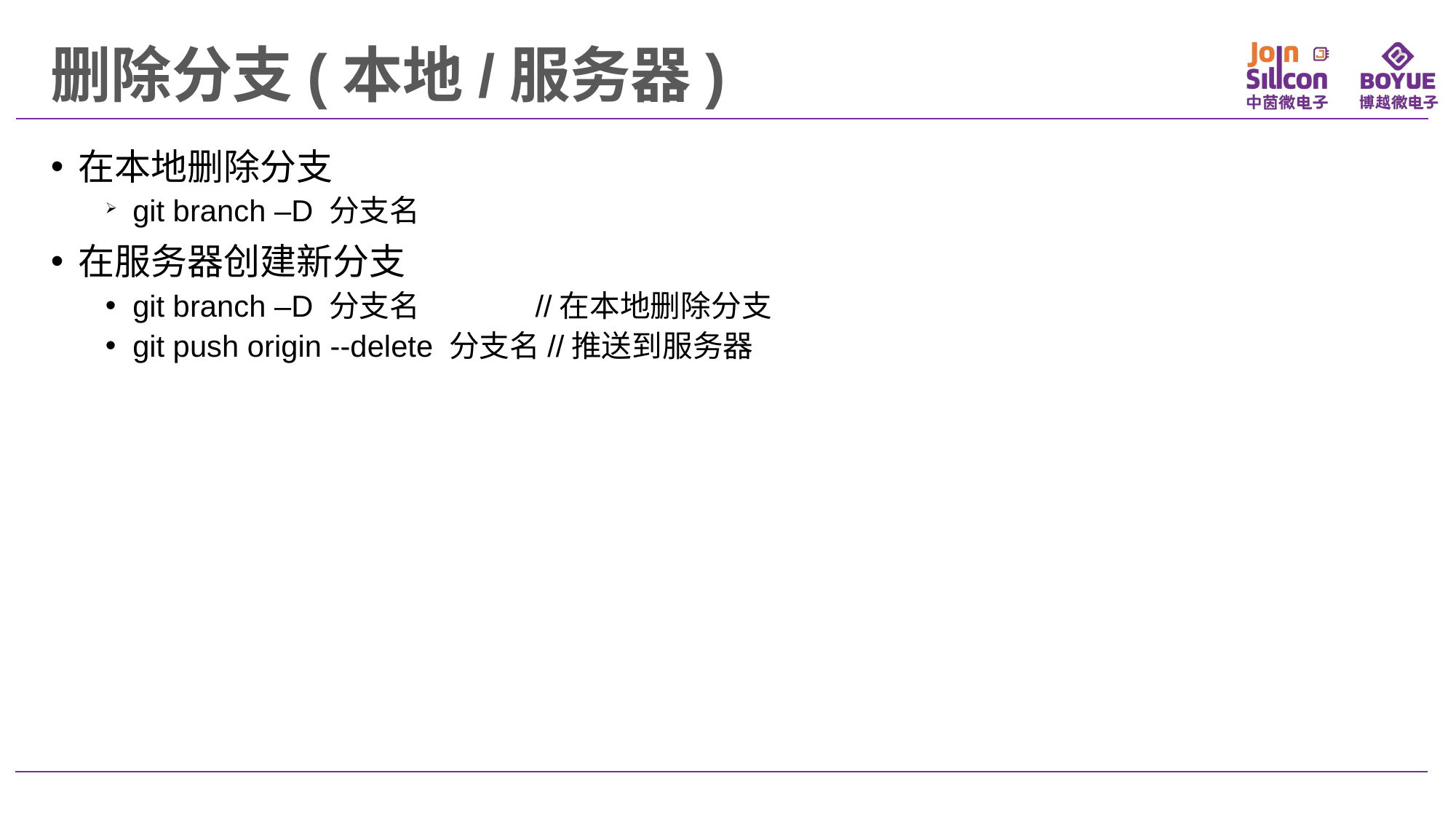

删除分支(本地/服务器)
在本地删除分支
git branch –D 分支名
在服务器创建新分支
git branch –D 分支名                //在本地删除分支
git push origin --delete 分支名//推送到服务器